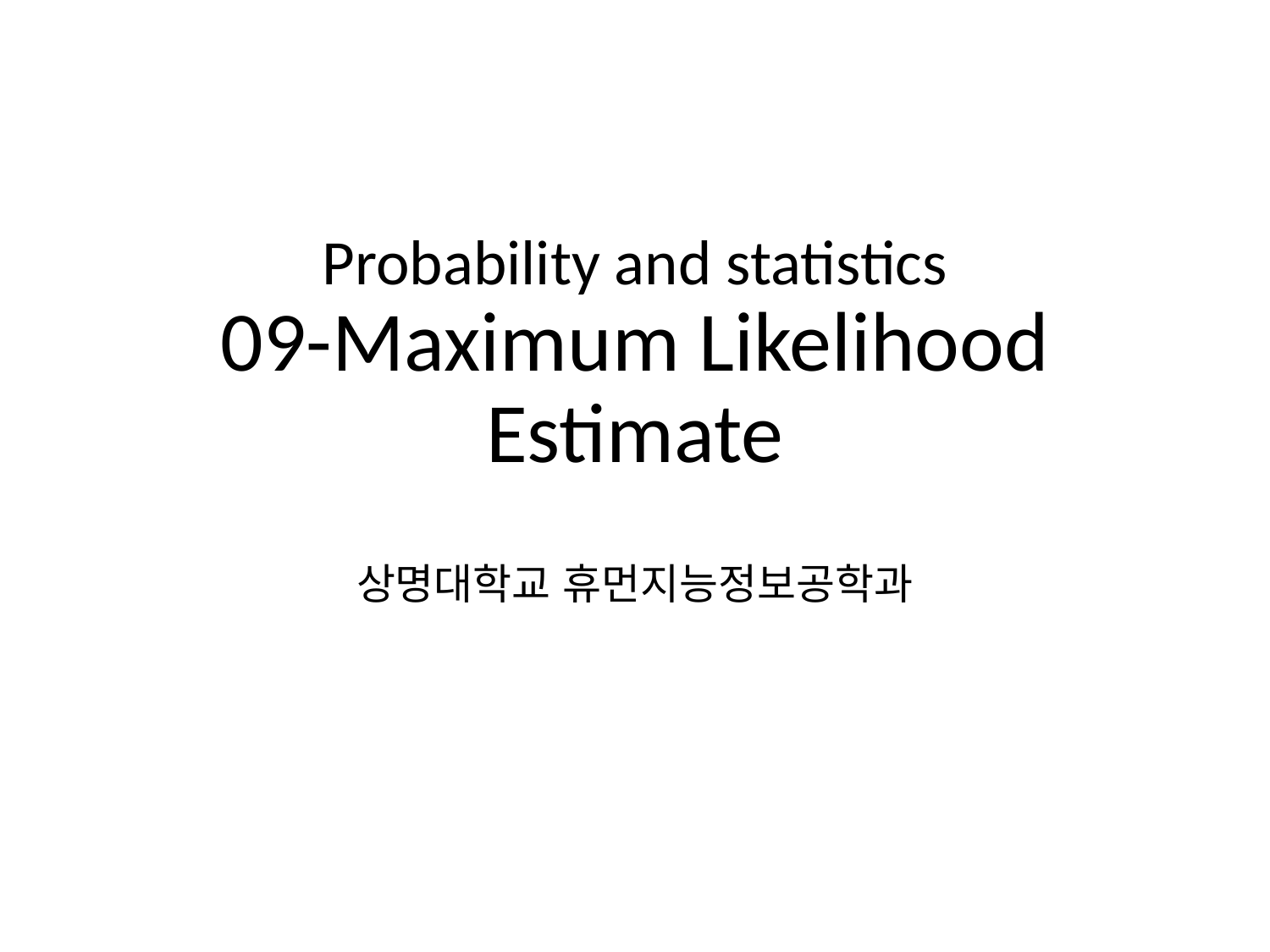

# Probability and statistics 09-Maximum Likelihood Estimate
상명대학교 휴먼지능정보공학과